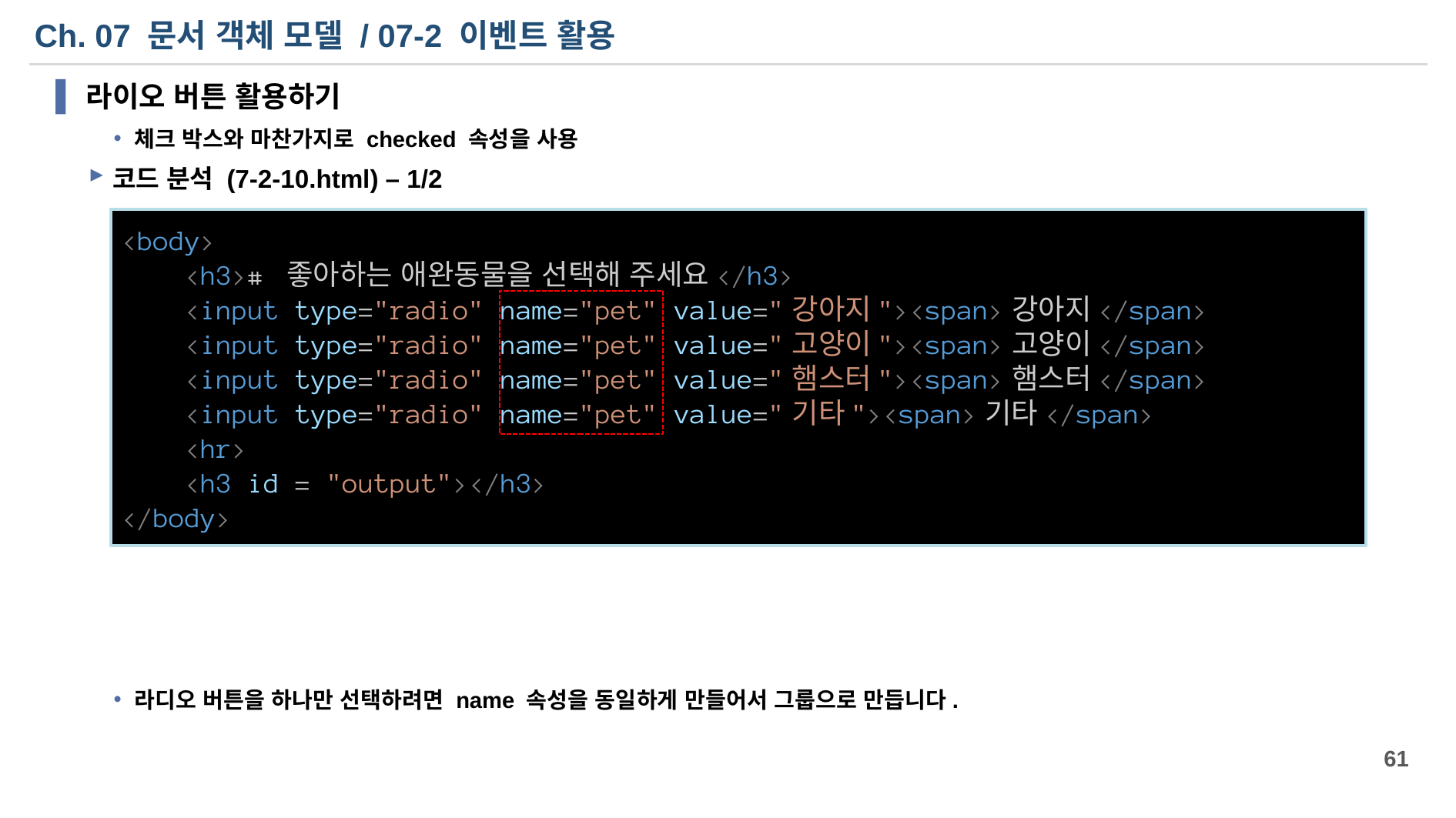

# Ch. 07 문서 객체 모델 / 07-2 이벤트 활용
라이오 버튼 활용하기
체크 박스와 마찬가지로 checked 속성을 사용
코드 분석 (7-2-10.html) – 1/2

라디오 버튼을 하나만 선택하려면 name 속성을 동일하게 만들어서 그룹으로 만듭니다.
<body>
    <h3># 좋아하는 애완동물을 선택해 주세요</h3>
    <input type="radio" name="pet" value="강아지"><span>강아지</span>
    <input type="radio" name="pet" value="고양이"><span>고양이</span>
    <input type="radio" name="pet" value="햄스터"><span>햄스터</span>
    <input type="radio" name="pet" value="기타"><span>기타</span>
    <hr>
    <h3 id = "output"></h3>
</body>

61